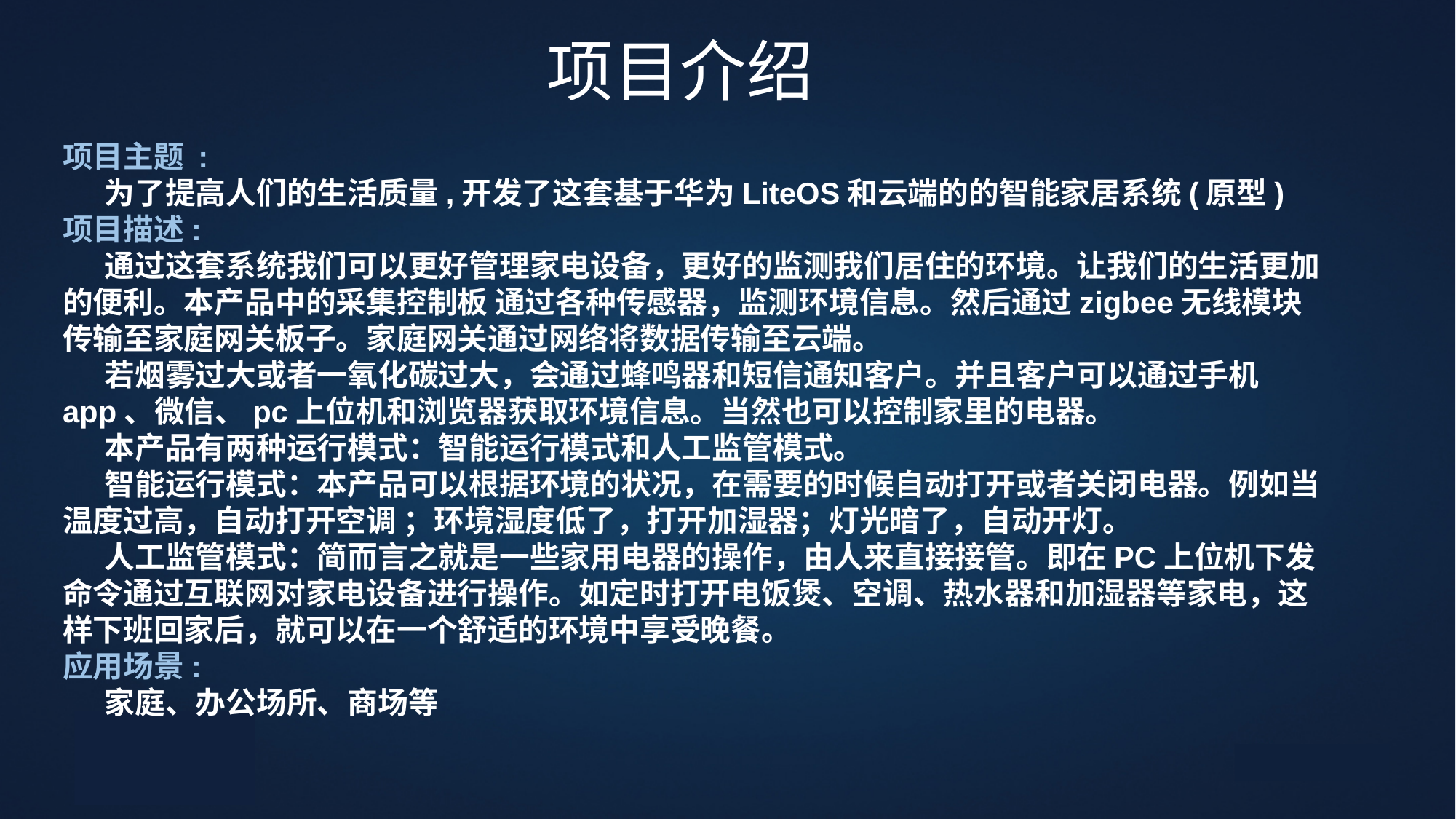

# 项目介绍
项目主题 :
     为了提高人们的生活质量,开发了这套基于华为LiteOS和云端的的智能家居系统(原型)
项目描述:
     通过这套系统我们可以更好管理家电设备，更好的监测我们居住的环境。让我们的生活更加的便利。本产品中的采集控制板 通过各种传感器，监测环境信息。然后通过zigbee无线模块传输至家庭网关板子。家庭网关通过网络将数据传输至云端。
     若烟雾过大或者一氧化碳过大，会通过蜂鸣器和短信通知客户。并且客户可以通过手机app、微信、pc上位机和浏览器获取环境信息。当然也可以控制家里的电器。
     本产品有两种运行模式：智能运行模式和人工监管模式。
     智能运行模式：本产品可以根据环境的状况，在需要的时候自动打开或者关闭电器。例如当温度过高，自动打开空调 ；环境湿度低了，打开加湿器；灯光暗了，自动开灯。
     人工监管模式：简而言之就是一些家用电器的操作，由人来直接接管。即在PC上位机下发命令通过互联网对家电设备进行操作。如定时打开电饭煲、空调、热水器和加湿器等家电，这样下班回家后，就可以在一个舒适的环境中享受晚餐。
应用场景:
     家庭、办公场所、商场等